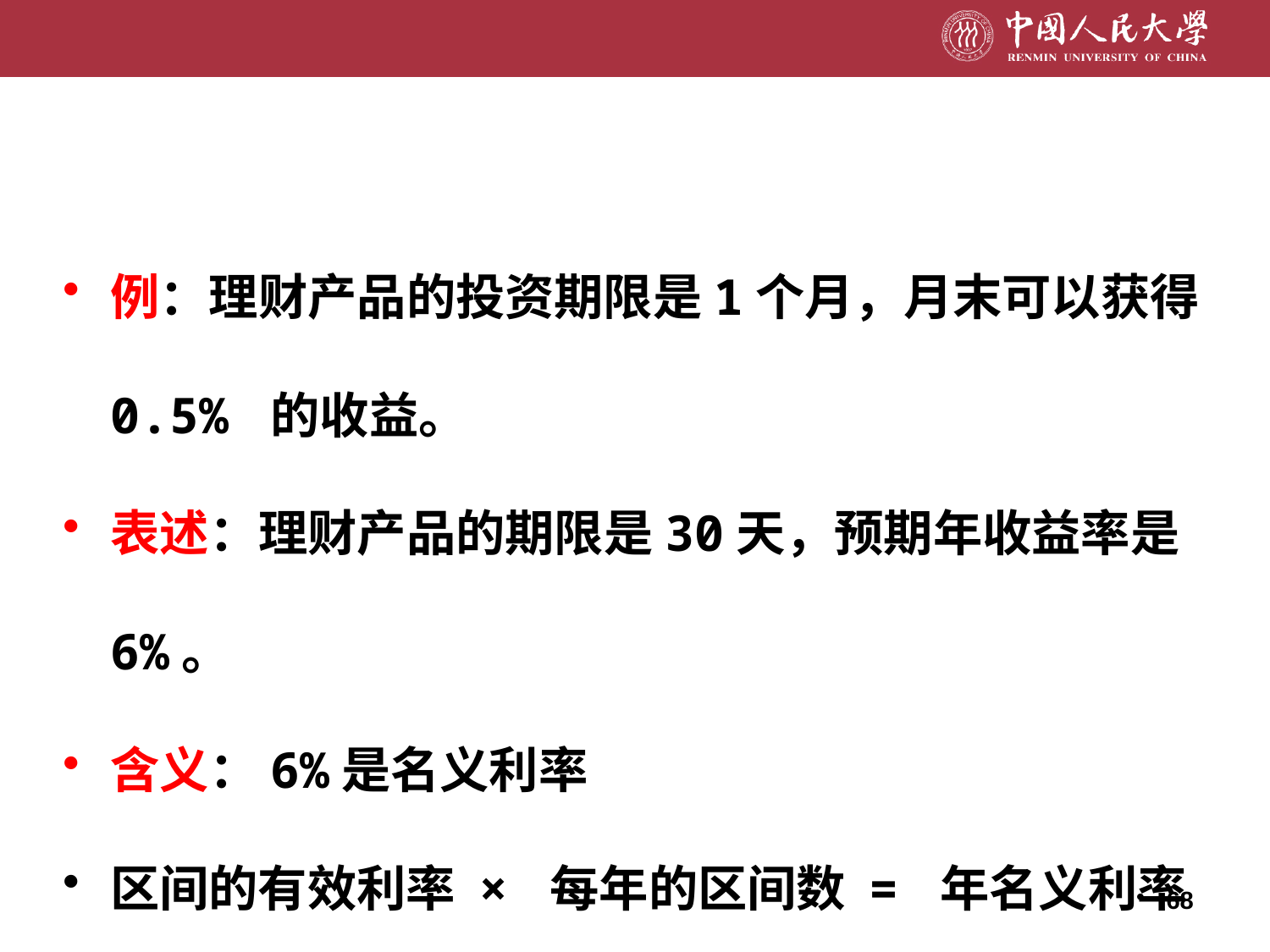

例：理财产品的投资期限是1个月，月末可以获得0.5% 的收益。
表述：理财产品的期限是30天，预期年收益率是6%。
含义：6%是名义利率
区间的有效利率 × 每年的区间数 = 年名义利率
68